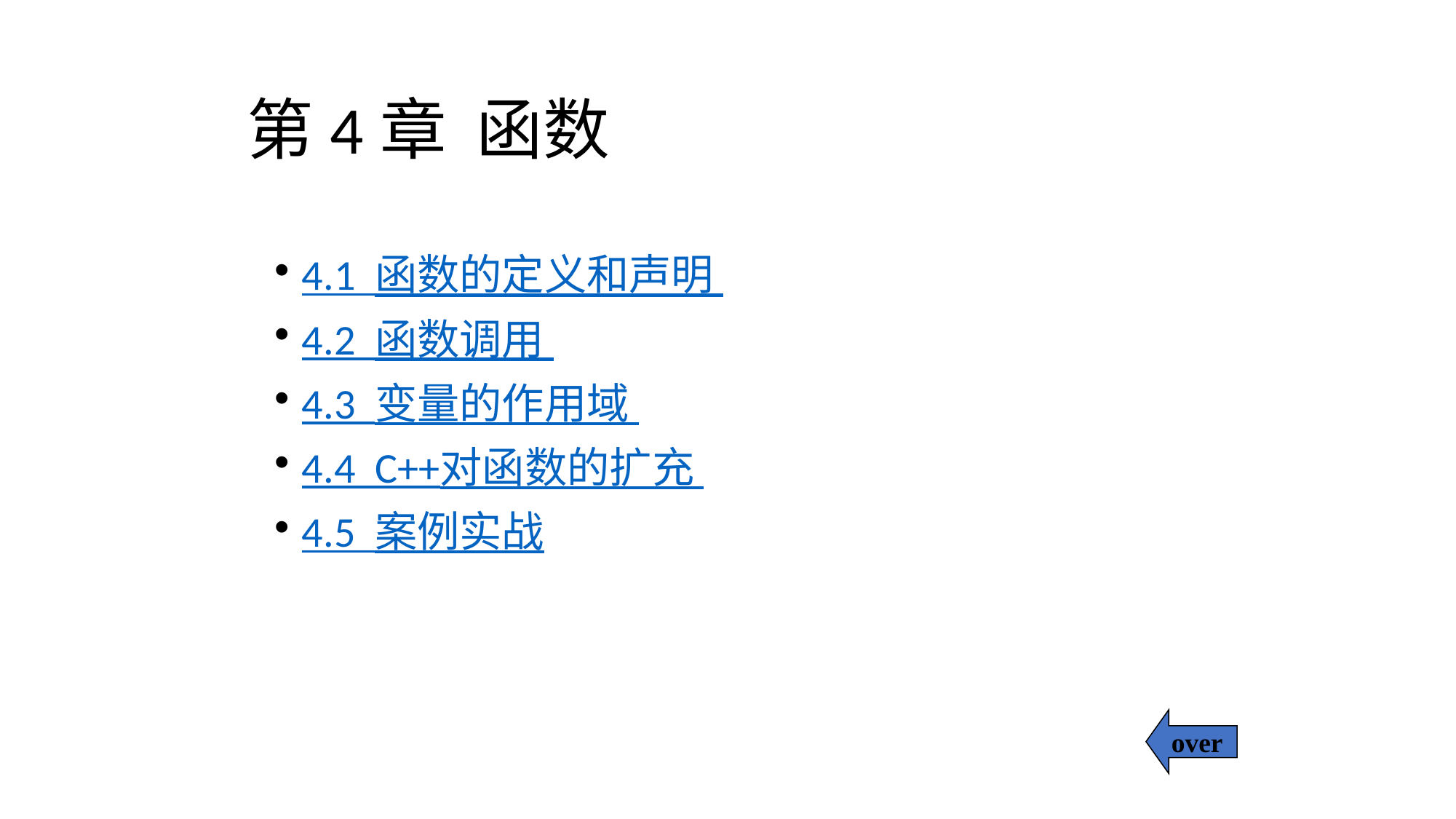

# 第4章  函数
4.1  函数的定义和声明
4.2  函数调用
4.3  变量的作用域
4.4  C++对函数的扩充
4.5  案例实战
over